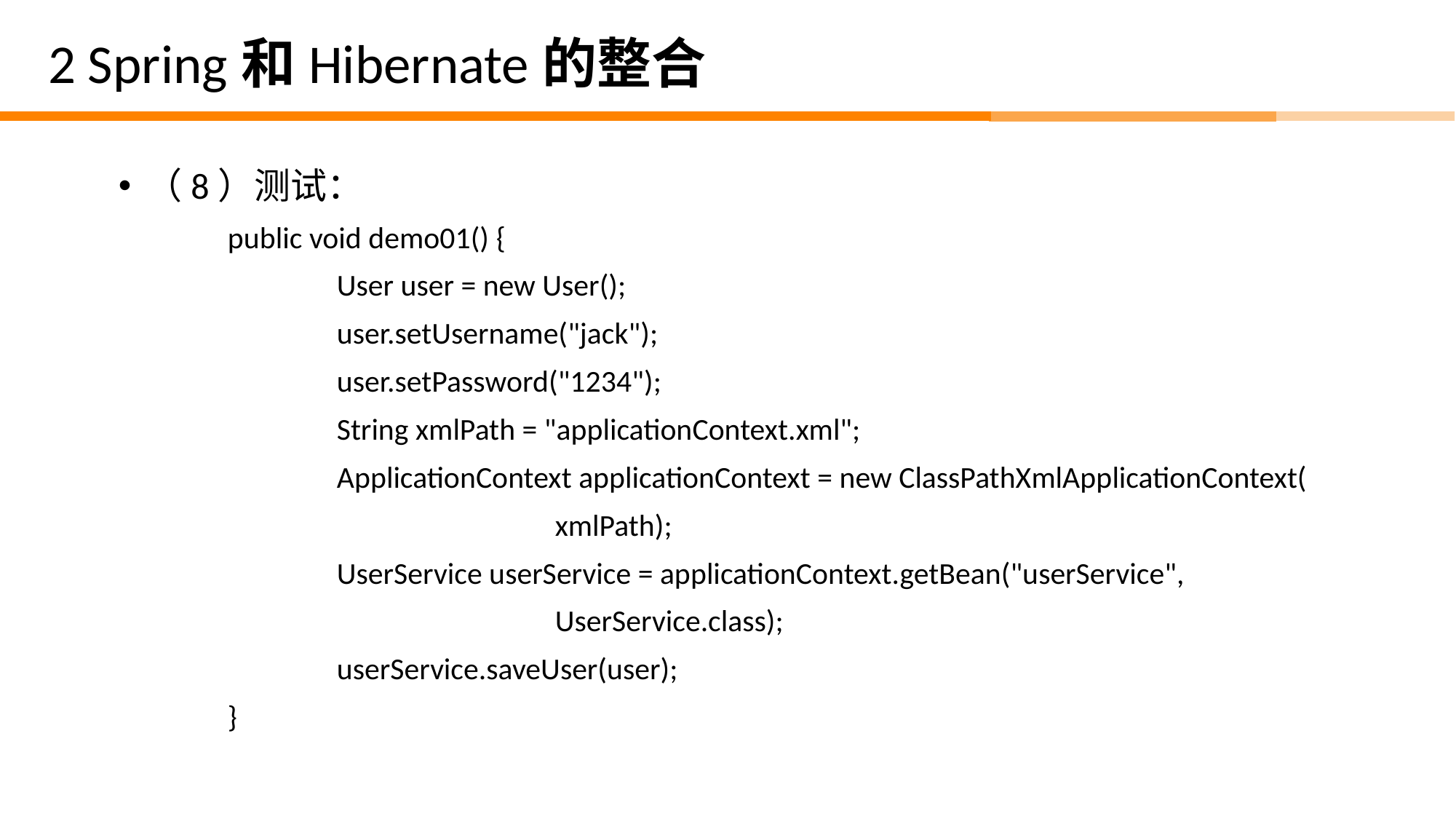

# 2 Spring和Hibernate的整合
（8）测试：
	public void demo01() {
		User user = new User();
		user.setUsername("jack");
		user.setPassword("1234");
		String xmlPath = "applicationContext.xml";
		ApplicationContext applicationContext = new ClassPathXmlApplicationContext(
				xmlPath);
		UserService userService = applicationContext.getBean("userService",
				UserService.class);
		userService.saveUser(user);
	}